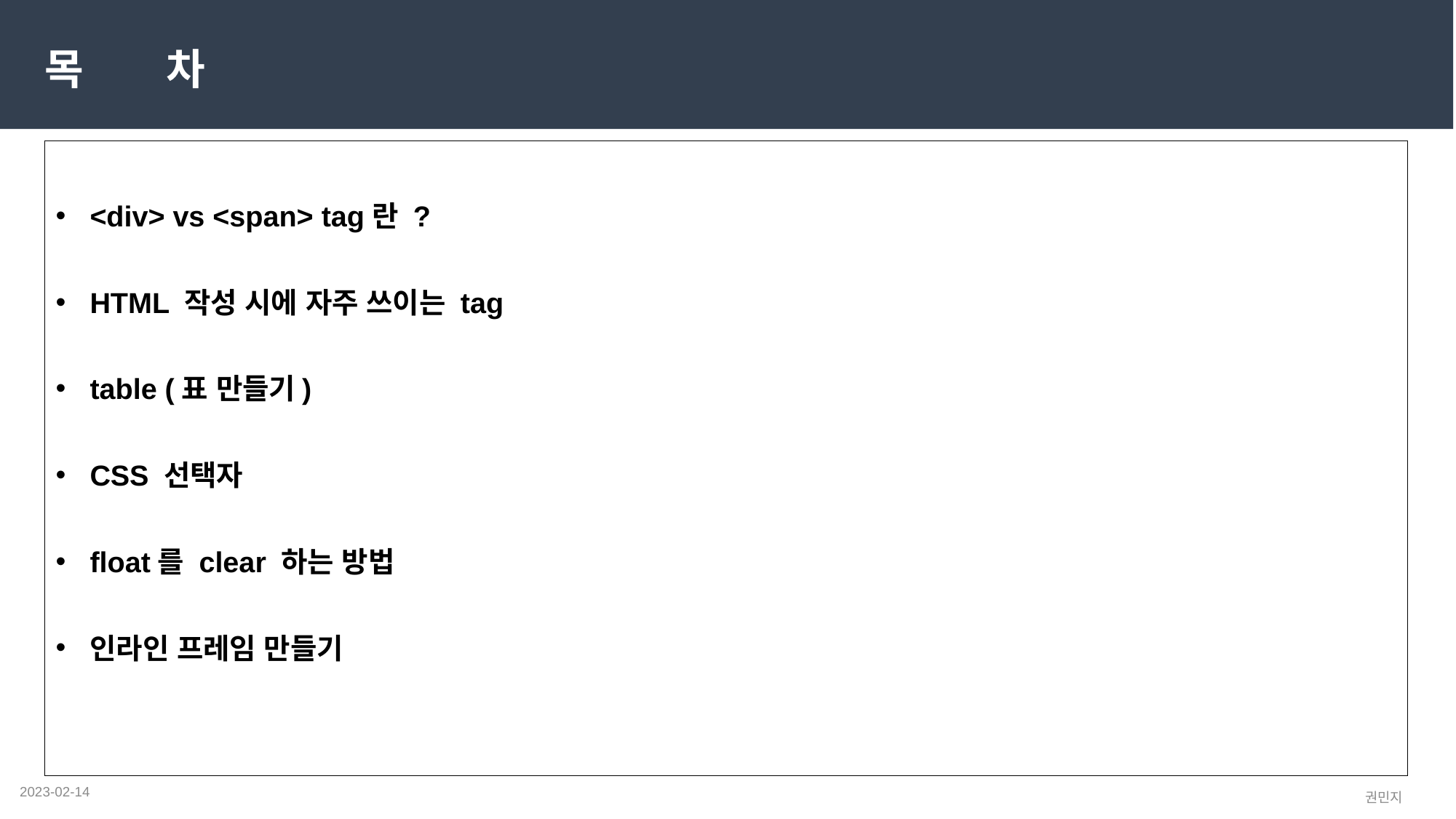

목       차
<div> vs <span> tag란 ?
HTML 작성 시에 자주 쓰이는 tag
table (표 만들기)
CSS 선택자
float를 clear 하는 방법
인라인 프레임 만들기

2023-02-14
권민지